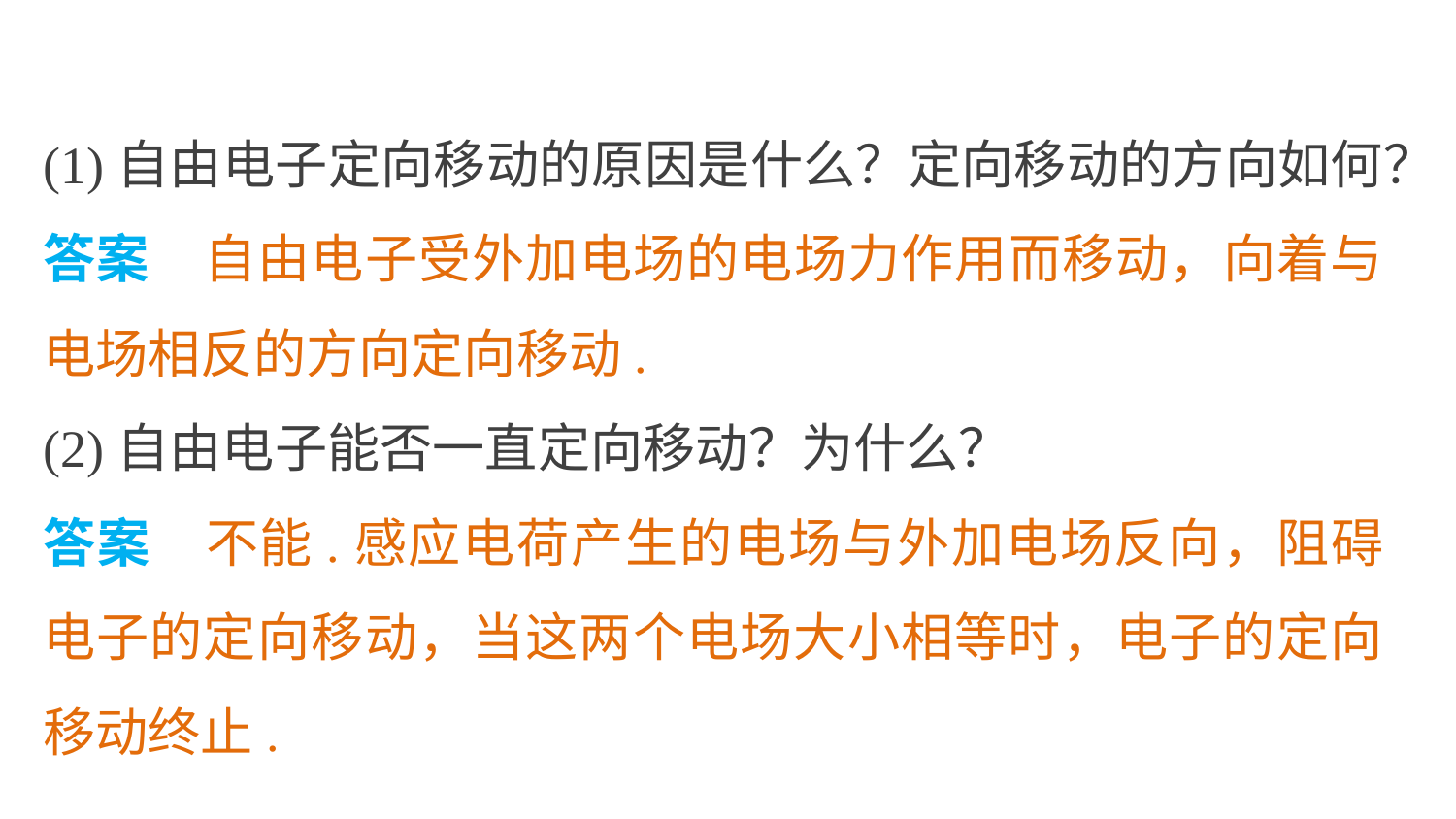

(1)自由电子定向移动的原因是什么？定向移动的方向如何？
答案　自由电子受外加电场的电场力作用而移动，向着与电场相反的方向定向移动.
(2)自由电子能否一直定向移动？为什么？
答案　不能.感应电荷产生的电场与外加电场反向，阻碍电子的定向移动，当这两个电场大小相等时，电子的定向移动终止.